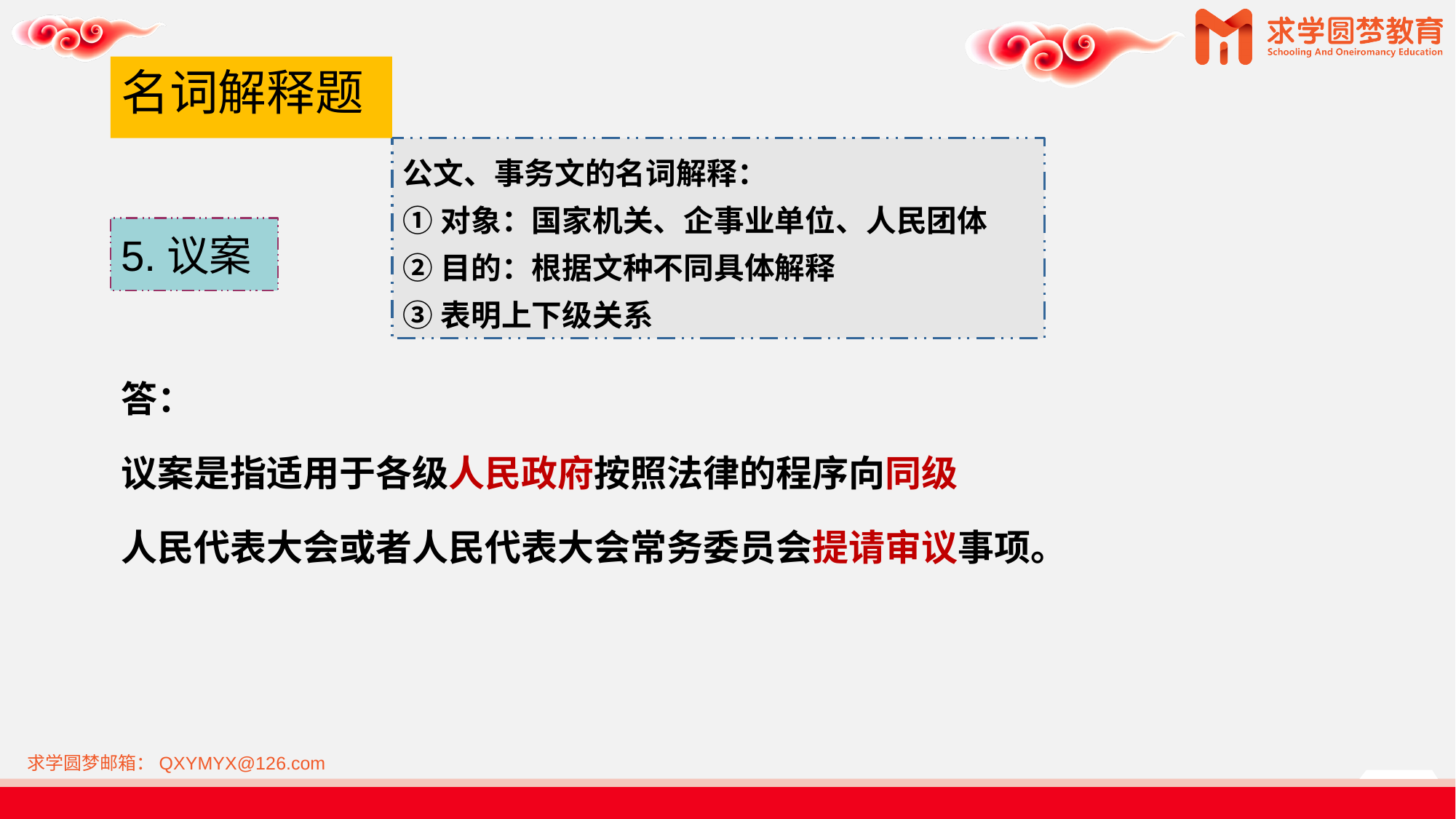

# 名词解释题
公文、事务文的名词解释：
①对象：国家机关、企事业单位、人民团体
②目的：根据文种不同具体解释
③表明上下级关系
5.议案

答：
议案是指适用于各级人民政府按照法律的程序向同级
人民代表大会或者人民代表大会常务委员会提请审议事项。